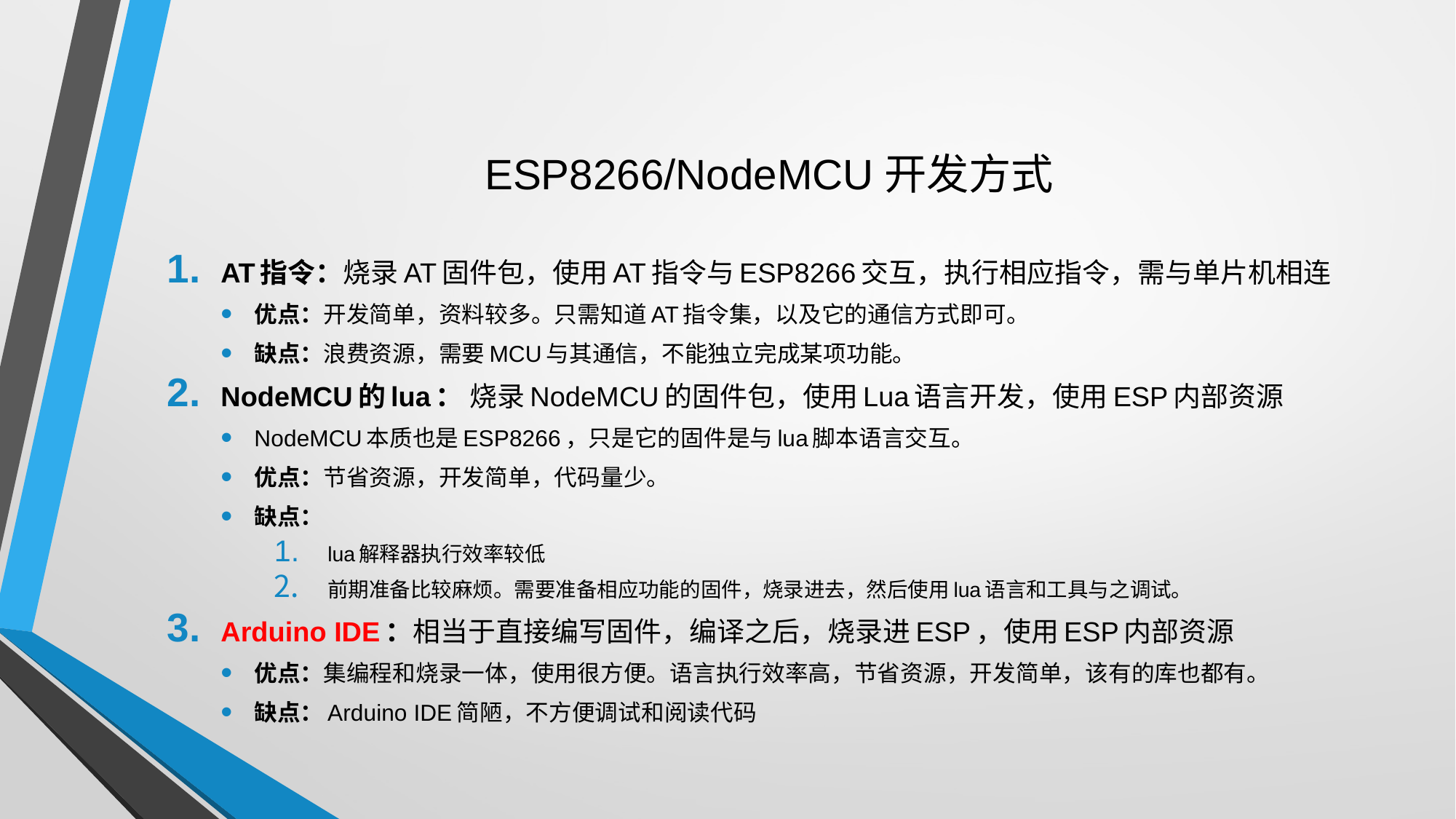

# ESP8266/NodeMCU开发方式
AT指令：烧录AT固件包，使用AT指令与ESP8266交互，执行相应指令，需与单片机相连
优点：开发简单，资料较多。只需知道AT指令集，以及它的通信方式即可。
缺点：浪费资源，需要MCU与其通信，不能独立完成某项功能。
NodeMCU的lua： 烧录NodeMCU的固件包，使用Lua语言开发，使用ESP内部资源
NodeMCU本质也是ESP8266，只是它的固件是与lua脚本语言交互。
优点：节省资源，开发简单，代码量少。
缺点：
lua解释器执行效率较低
前期准备比较麻烦。需要准备相应功能的固件，烧录进去，然后使用lua语言和工具与之调试。
Arduino IDE：相当于直接编写固件，编译之后，烧录进ESP，使用ESP内部资源
优点：集编程和烧录一体，使用很方便。语言执行效率高，节省资源，开发简单，该有的库也都有。
缺点：Arduino IDE简陋，不方便调试和阅读代码